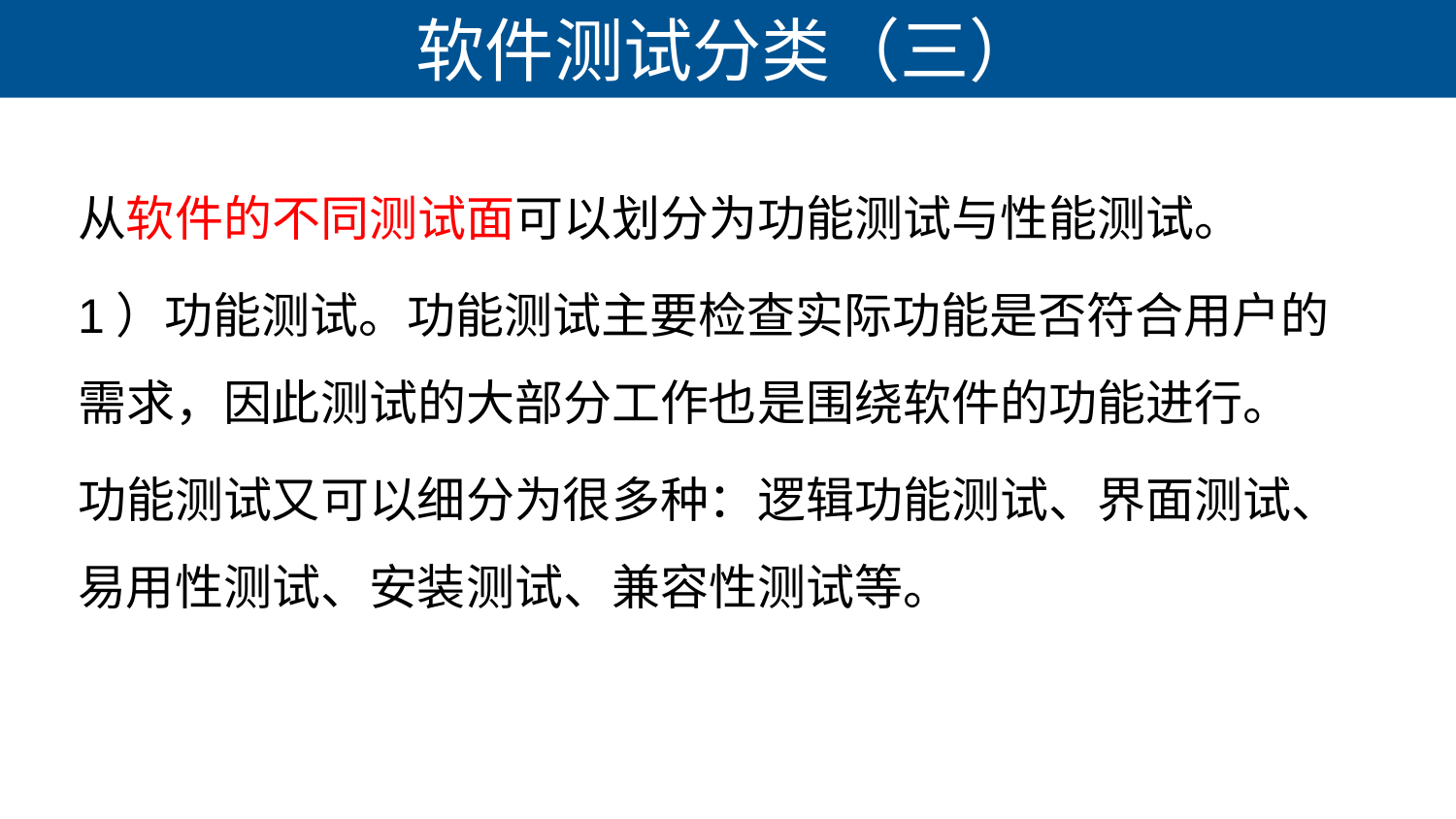

# 软件测试分类（三）
从软件的不同测试面可以划分为功能测试与性能测试。
1）功能测试。功能测试主要检查实际功能是否符合用户的需求，因此测试的大部分工作也是围绕软件的功能进行。
功能测试又可以细分为很多种：逻辑功能测试、界面测试、易用性测试、安装测试、兼容性测试等。